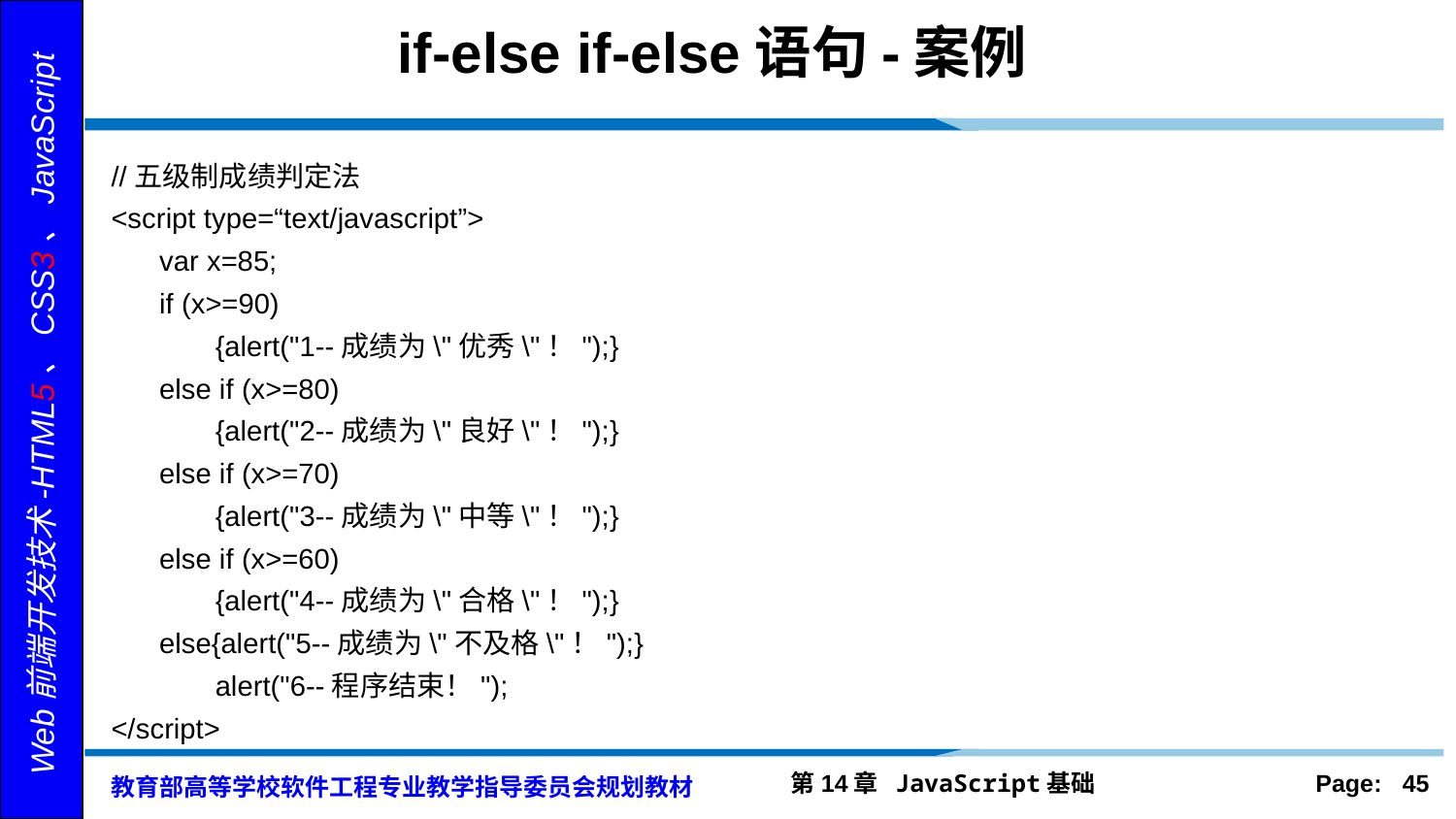

if-else if-else语句-案例
//五级制成绩判定法
<script type=“text/javascript”>
      var x=85;
      if (x>=90)
             {alert("1--成绩为\"优秀\"！");}
      else if (x>=80)
             {alert("2--成绩为\"良好\"！");}
      else if (x>=70)
             {alert("3--成绩为\"中等\"！");}
      else if (x>=60)
             {alert("4--成绩为\"合格\"！");}
      else{alert("5--成绩为\"不及格\"！");}
             alert("6--程序结束！");
</script>